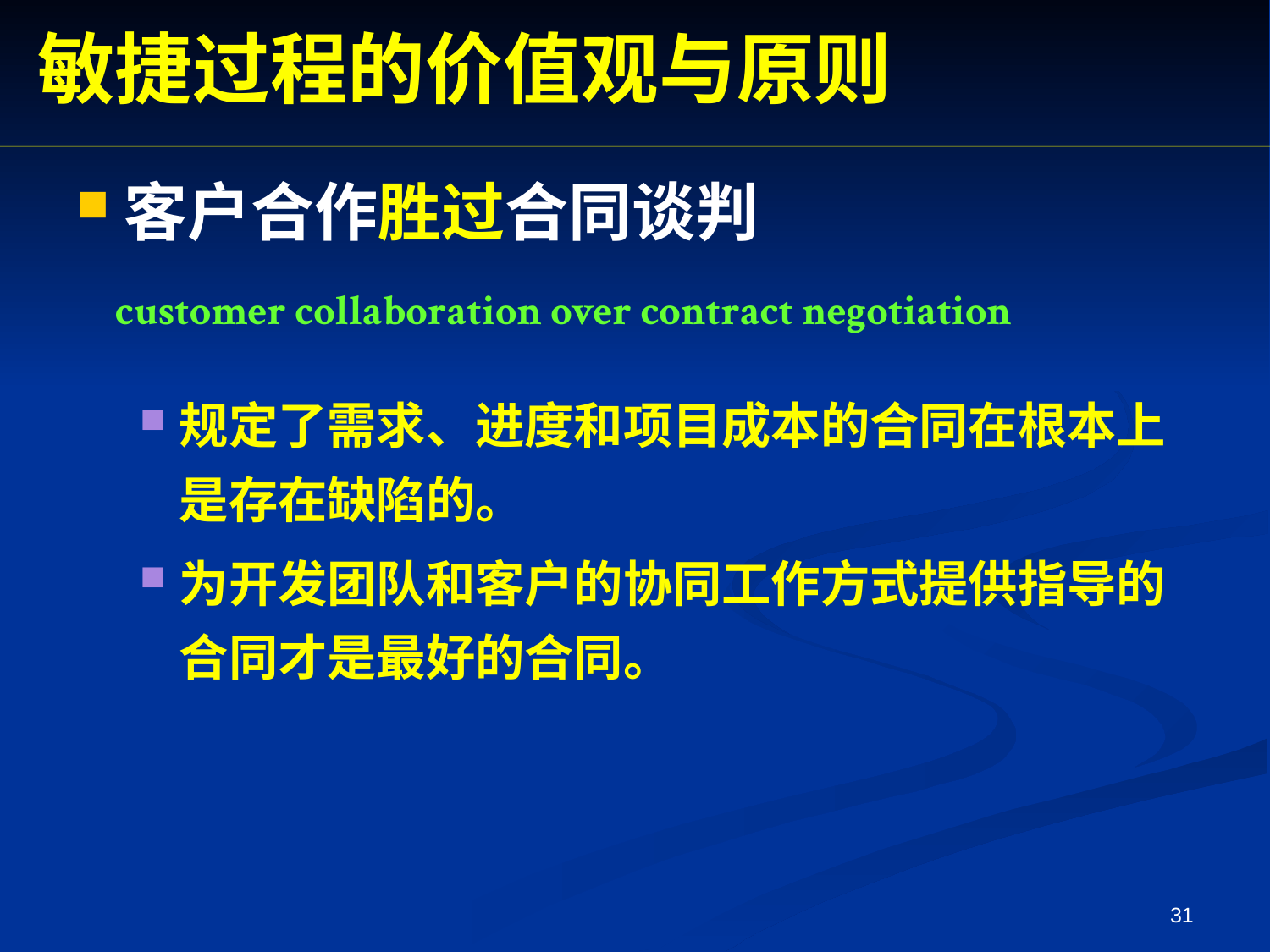

敏捷过程的价值观与原则

客户合作胜过合同谈判
   customer collaboration over contract negotiation
规定了需求、进度和项目成本的合同在根本上是存在缺陷的。
为开发团队和客户的协同工作方式提供指导的合同才是最好的合同。
31